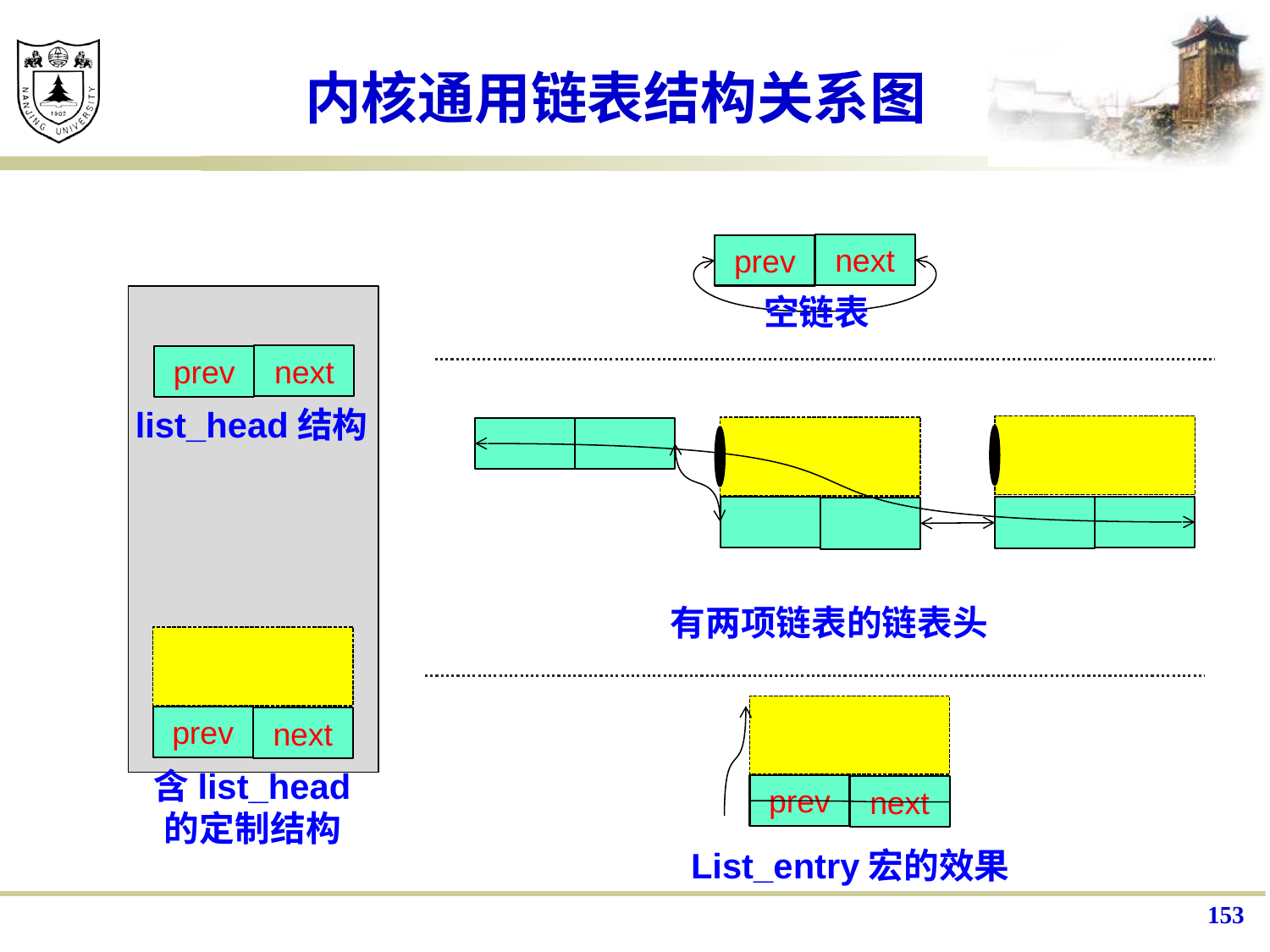

# 内核通用链表结构关系图
next
prev
空链表

next
prev
list_head结构

有两项链表的链表头

prev
next

prev
next
List_entry宏的效果
含list_head
的定制结构
153